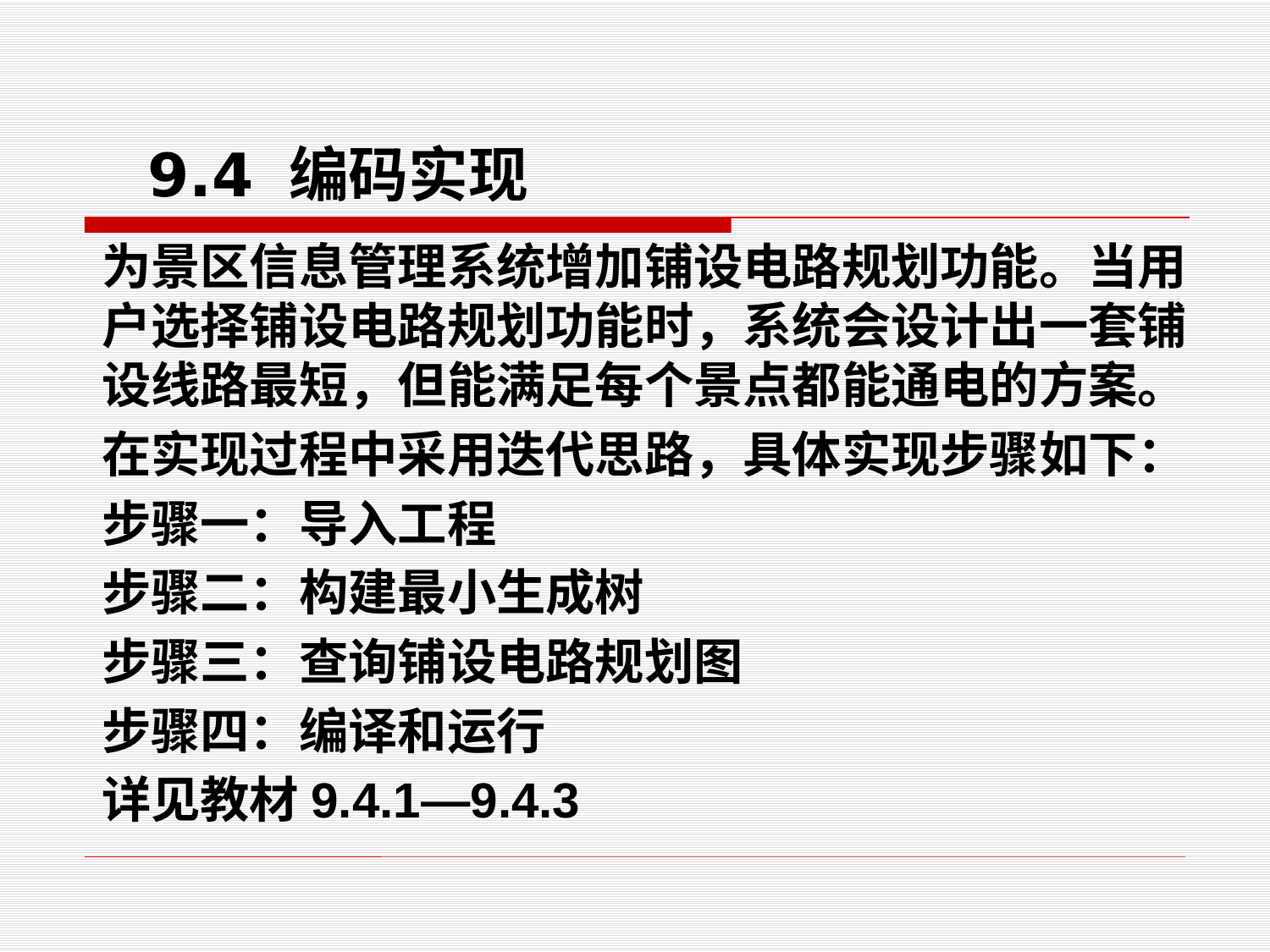

9.4 编码实现
# 为景区信息管理系统增加铺设电路规划功能。当用户选择铺设电路规划功能时，系统会设计出一套铺设线路最短，但能满足每个景点都能通电的方案。
在实现过程中采用迭代思路，具体实现步骤如下：
步骤一：导入工程
步骤二：构建最小生成树
步骤三：查询铺设电路规划图
步骤四：编译和运行
详见教材9.4.1—9.4.3